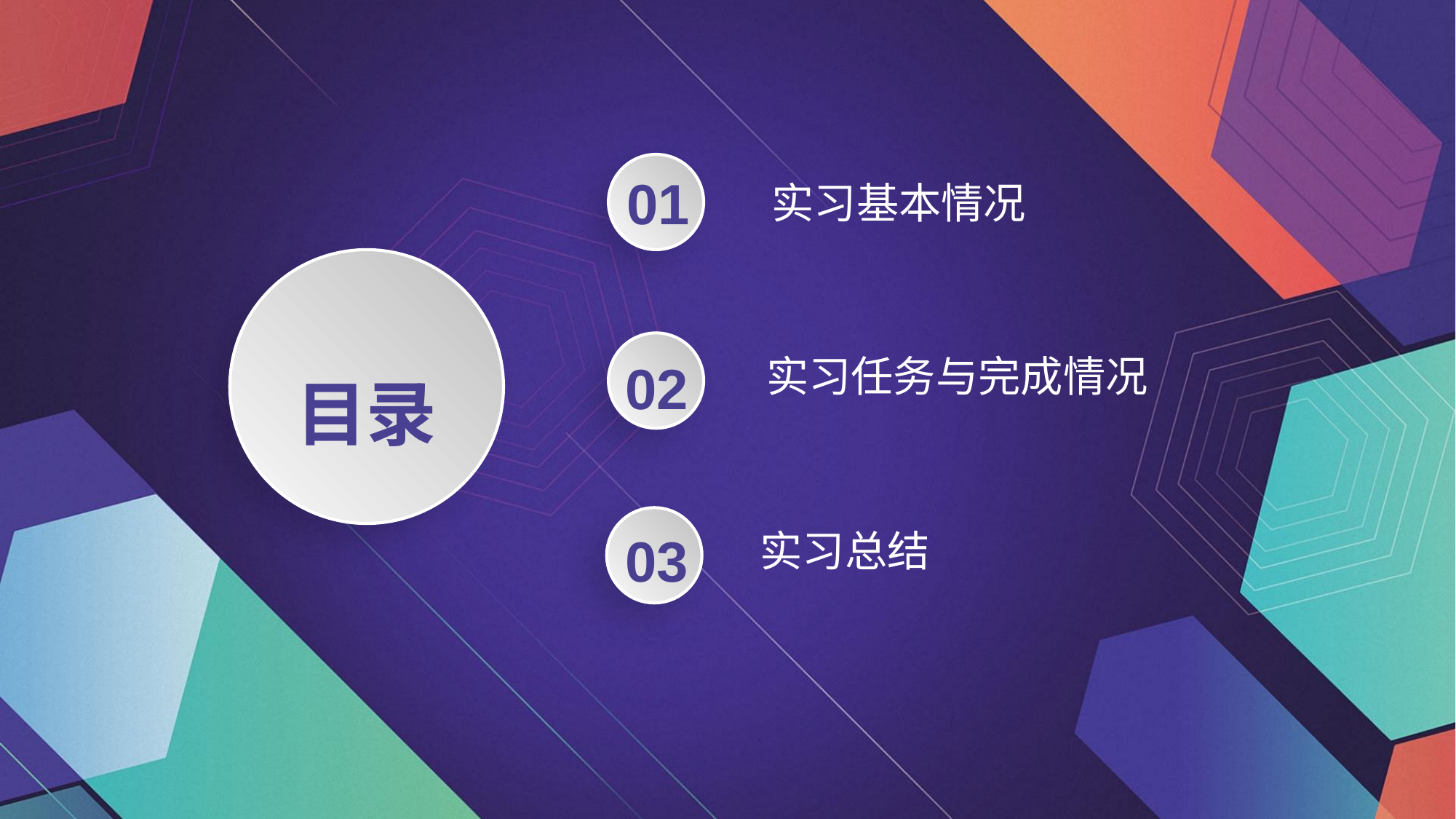

01
实习基本情况

目录

02
实习任务与完成情况

03
实习总结